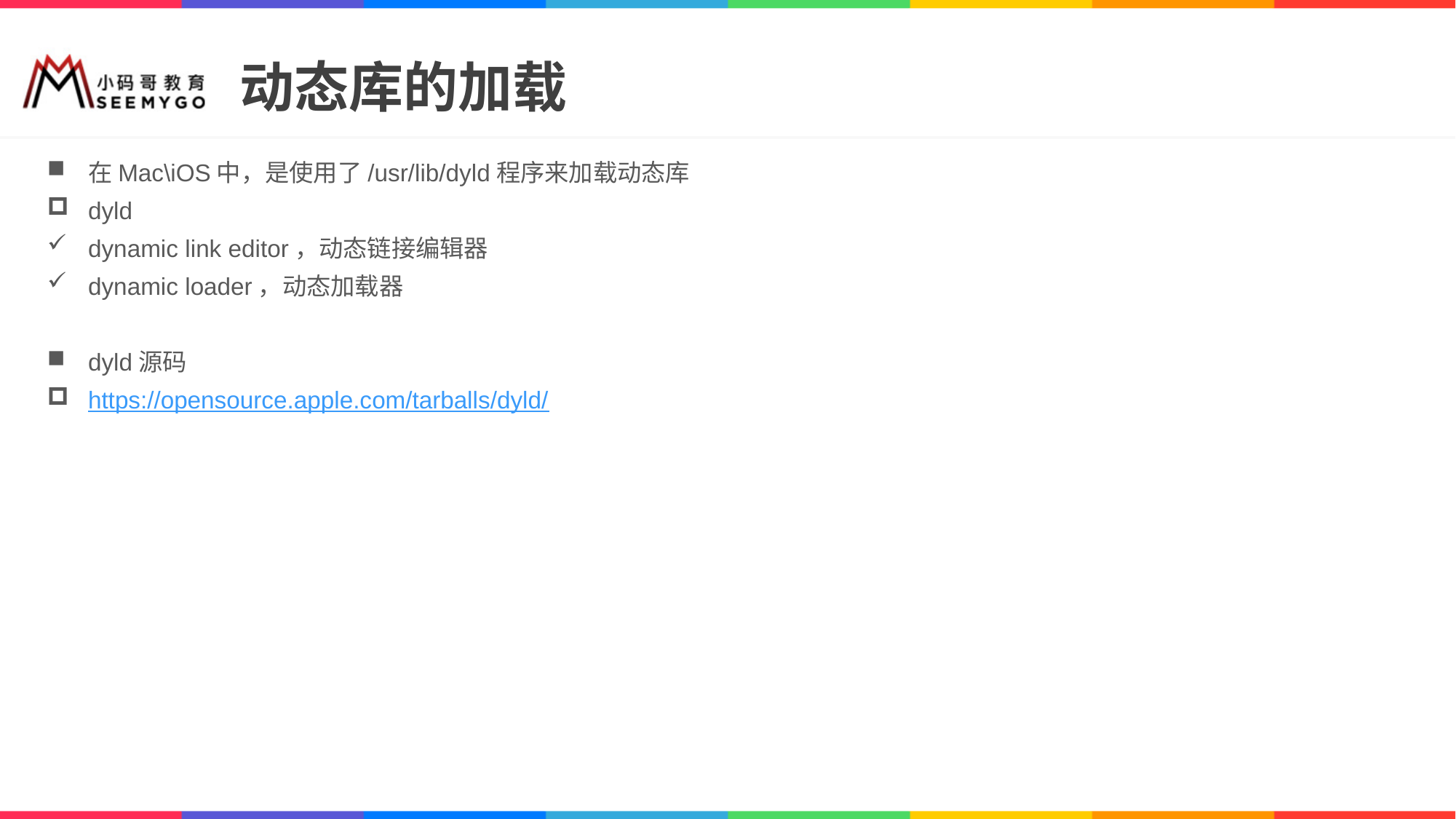

# 动态库的加载
在Mac\iOS中，是使用了/usr/lib/dyld程序来加载动态库
dyld
dynamic link editor，动态链接编辑器
dynamic loader，动态加载器

dyld源码
https://opensource.apple.com/tarballs/dyld/